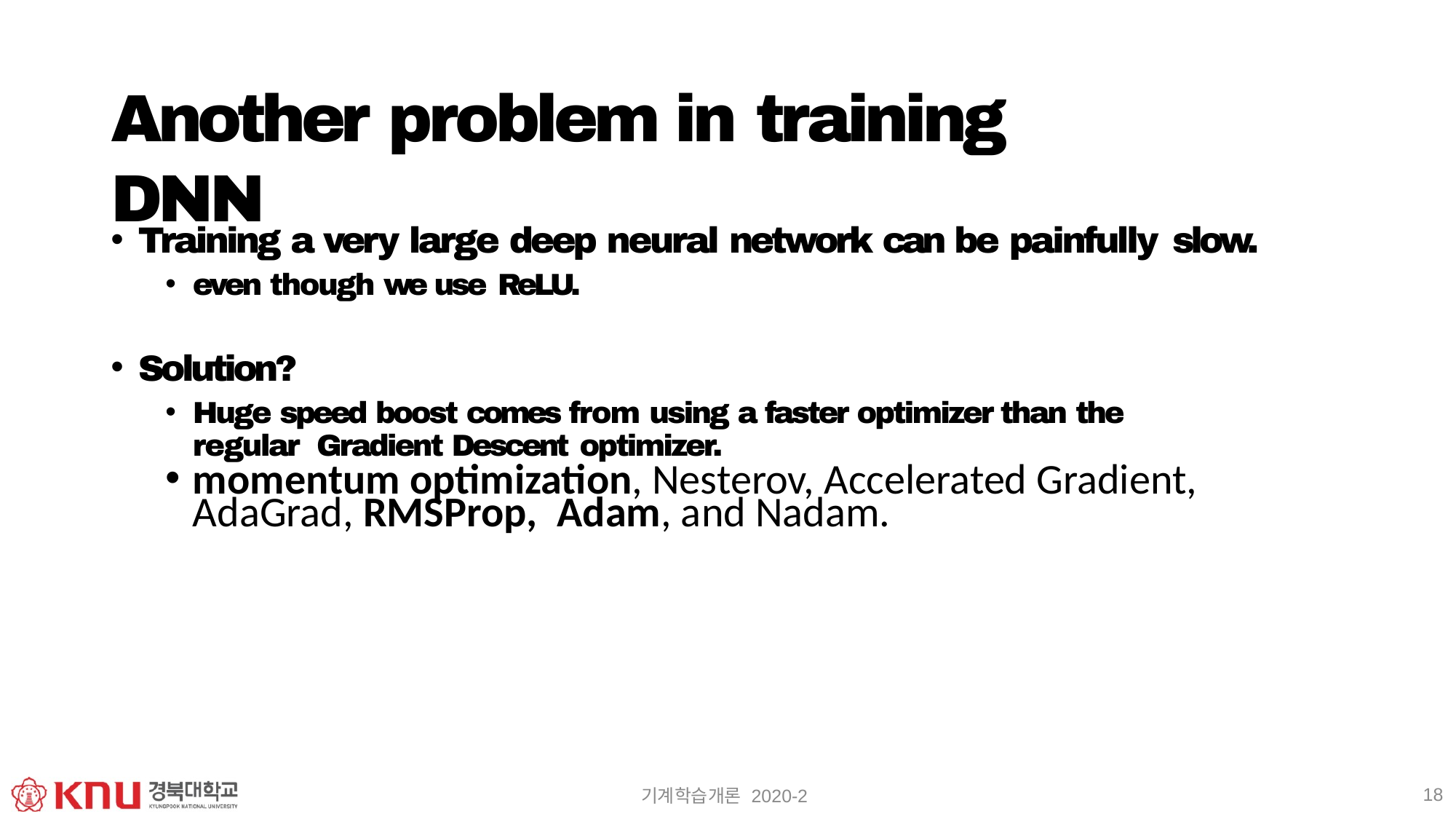

# Another problem in training DNN
Training a very large deep neural network can be painfully slow.
even though we use ReLU.

Solution?
Huge speed boost comes from using a faster optimizer than the regular  Gradient Descent optimizer.
momentum optimization, Nesterov, Accelerated Gradient, AdaGrad, RMSProp,  Adam, and Nadam.
18
기계학습개론 2020-2